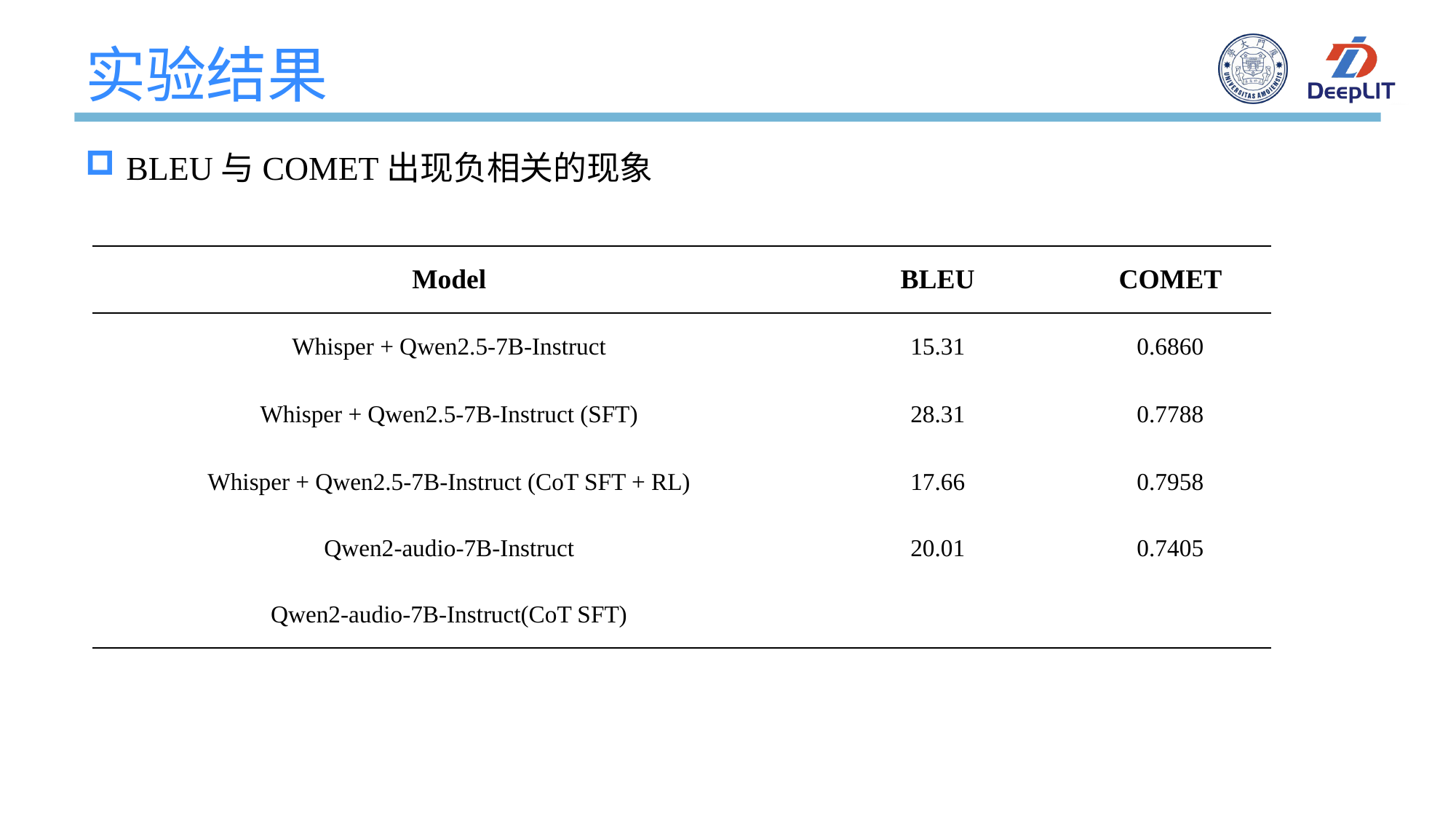

# 实验结果
BLEU与COMET出现负相关的现象

| Model | BLEU | COMET |
| --- | --- | --- |
| Whisper + Qwen2.5-7B-Instruct | 15.31 | 0.6860 |
| Whisper + Qwen2.5-7B-Instruct (SFT) | 28.31 | 0.7788 |
| Whisper + Qwen2.5-7B-Instruct (CoT SFT + RL) | 17.66 | 0.7958 |
| Qwen2-audio-7B-Instruct | 20.01 | 0.7405 |
| Qwen2-audio-7B-Instruct(CoT SFT) |  |  |